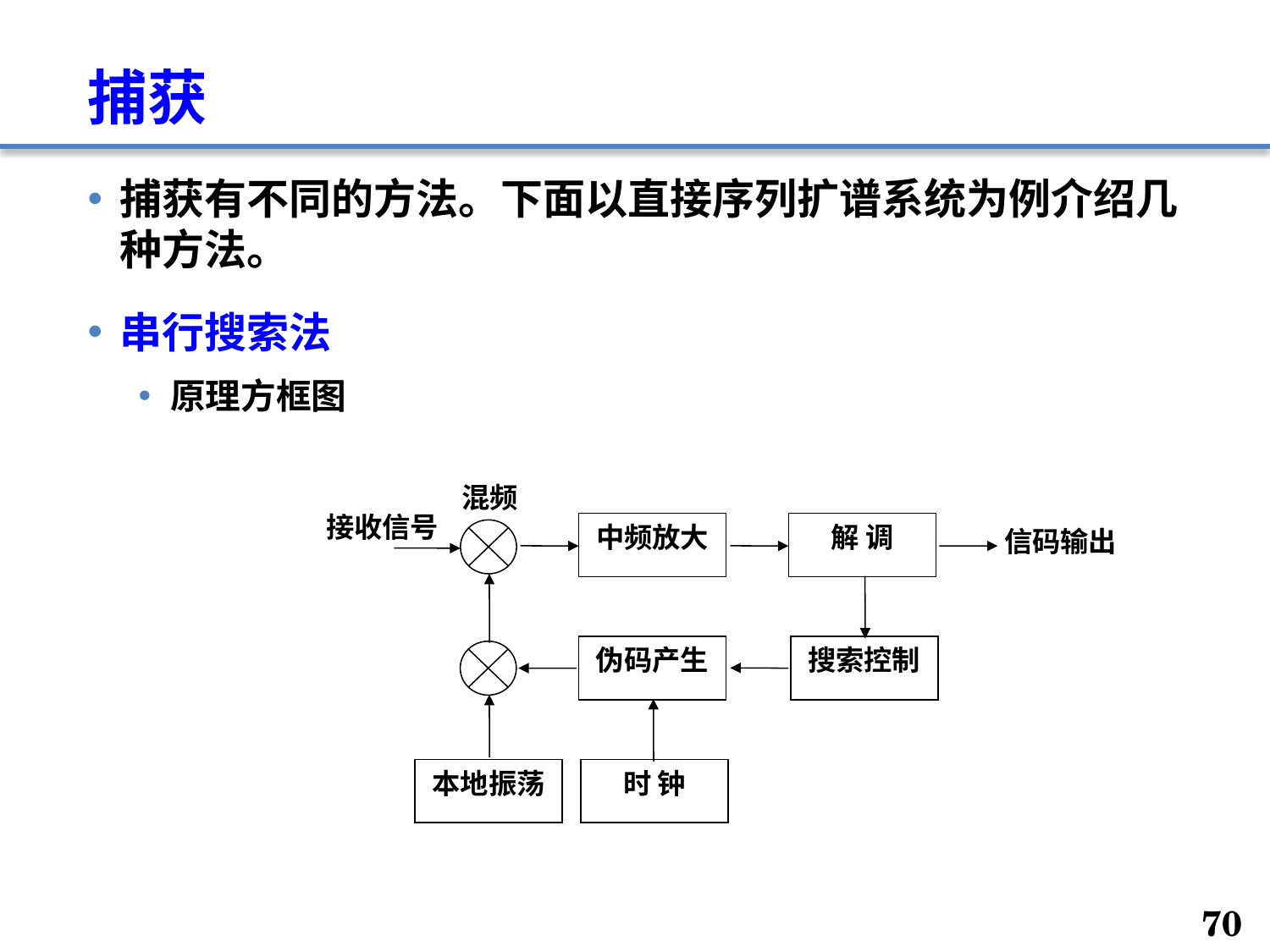

# 捕获
捕获有不同的方法。下面以直接序列扩谱系统为例介绍几种方法。
串行搜索法
原理方框图

混频
接收信号
中频放大

解 调

信码输出

伪码产生
搜索控制

本地振荡
时 钟
70